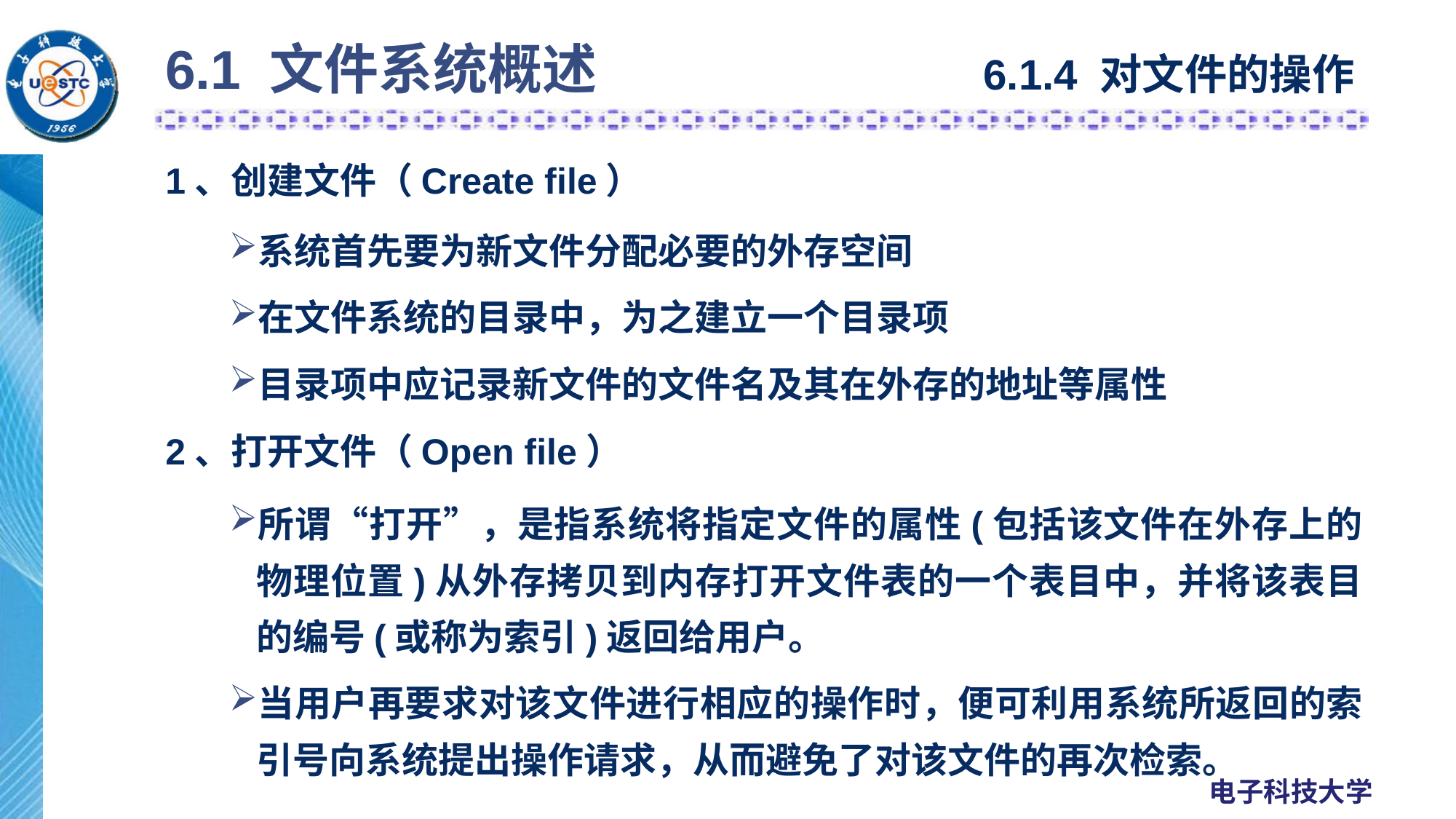

6.1 文件系统概述
6.1.4 对文件的操作
# 1、创建文件（Create file）
系统首先要为新文件分配必要的外存空间
在文件系统的目录中，为之建立一个目录项
目录项中应记录新文件的文件名及其在外存的地址等属性

2、打开文件（Open file）
所谓“打开”，是指系统将指定文件的属性(包括该文件在外存上的物理位置)从外存拷贝到内存打开文件表的一个表目中，并将该表目的编号(或称为索引)返回给用户。
当用户再要求对该文件进行相应的操作时，便可利用系统所返回的索引号向系统提出操作请求，从而避免了对该文件的再次检索。